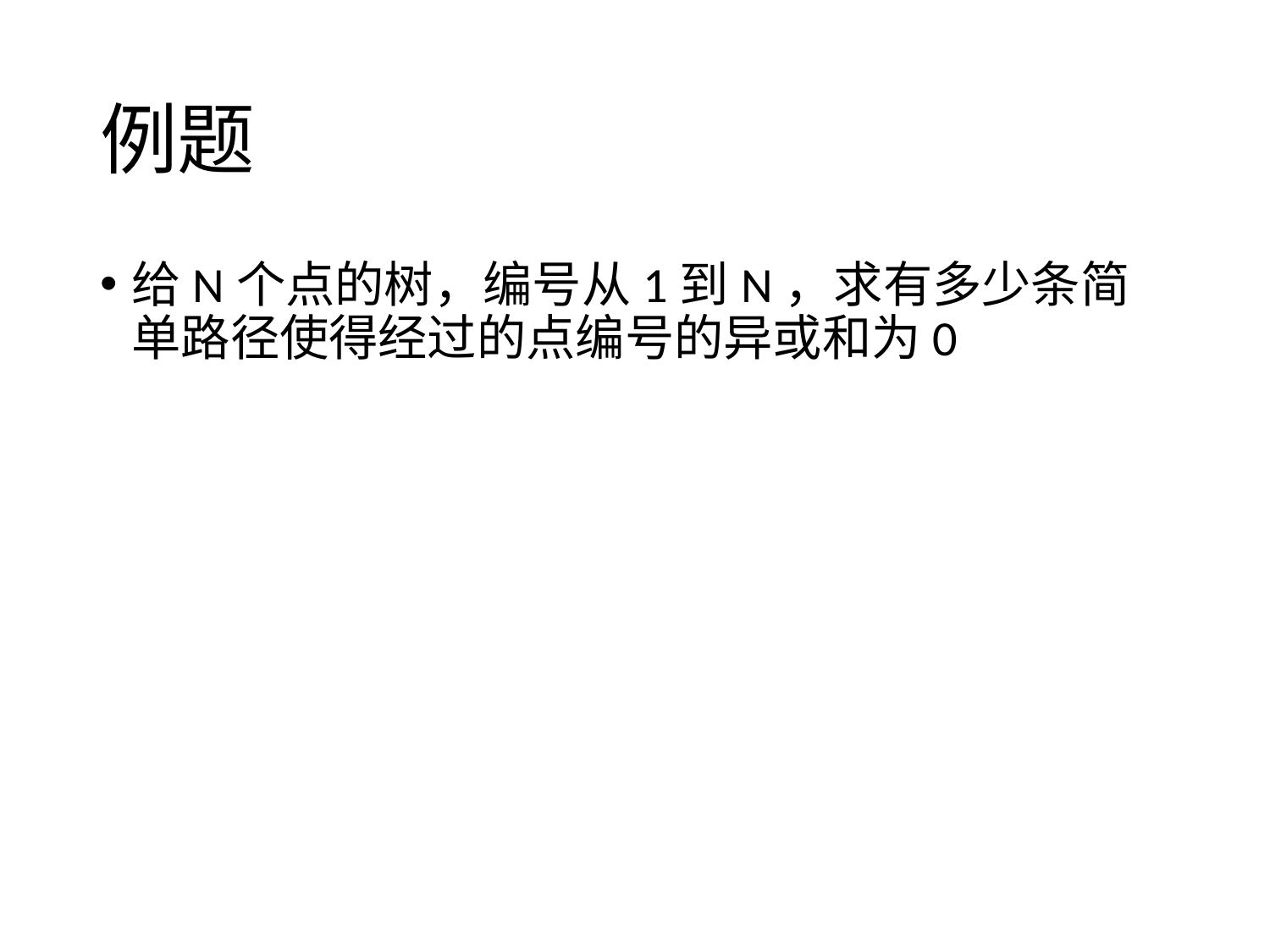

# 例题
给N个点的树，编号从1到N，求有多少条简单路径使得经过的点编号的异或和为0